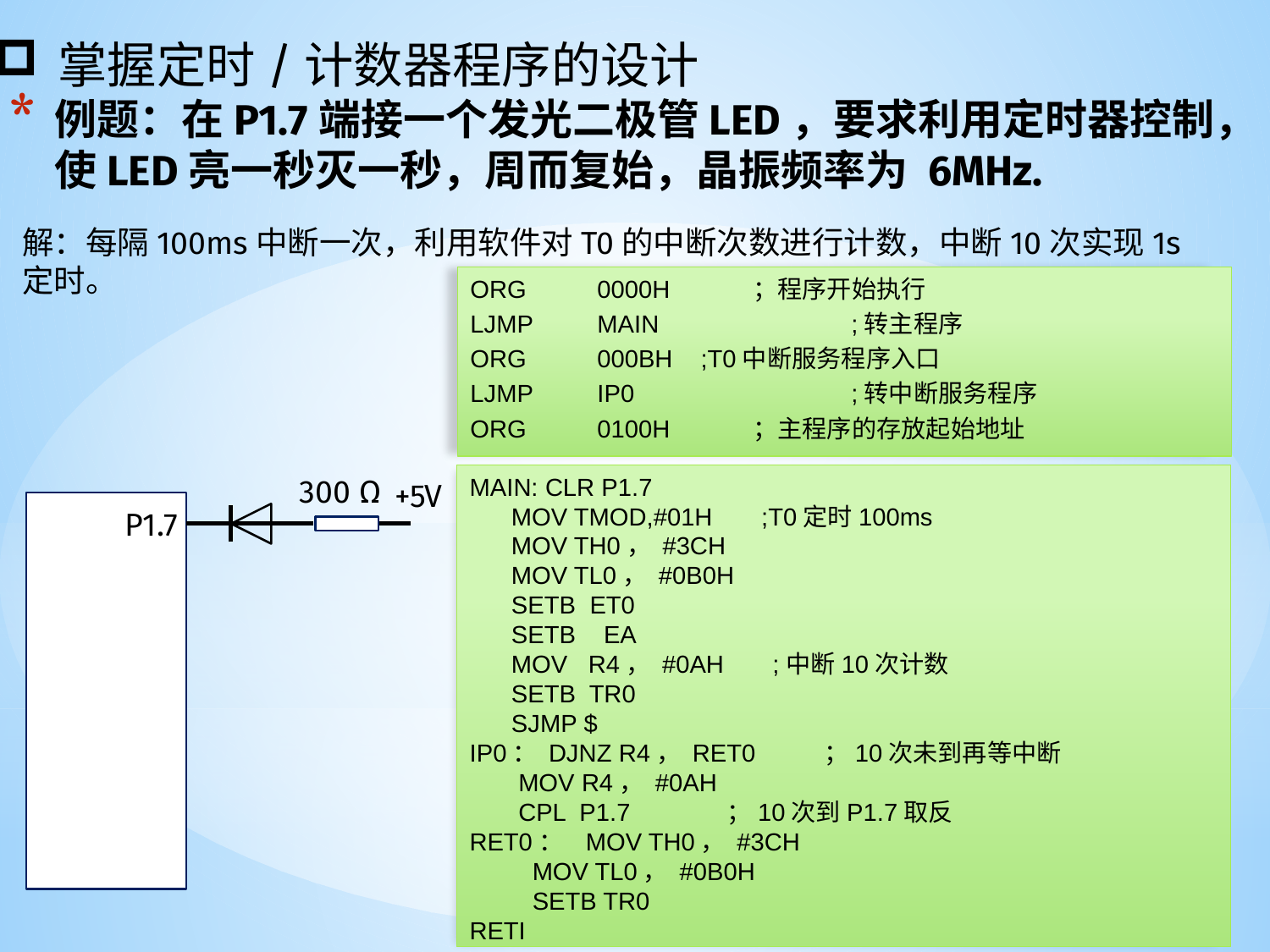

掌握定时/计数器程序的设计
# 例题：在P1.7端接一个发光二极管LED，要求利用定时器控制，使LED亮一秒灭一秒，周而复始，晶振频率为 6MHz.
解：每隔100ms中断一次，利用软件对T0的中断次数进行计数，中断10次实现1s定时。
ORG	0000H           ；程序开始执行
LJMP	MAIN		;转主程序
ORG	000BH    ;T0中断服务程序入口
LJMP	IP0		;转中断服务程序
ORG	0100H           ；主程序的存放起始地址
300 Ω
MAIN: CLR P1.7
      MOV TMOD,#01H       ;T0定时100ms
      MOV TH0， #3CH
      MOV TL0， #0B0H
      SETB  ET0
      SETB    EA
      MOV   R4， #0AH       ;中断10次计数
      SETB  TR0
      SJMP $
IP0： DJNZ R4， RET0         ；10次未到再等中断
       MOV R4， #0AH
       CPL  P1.7             ；10次到P1.7取反
RET0：   MOV TH0， #3CH
         MOV TL0， #0B0H
         SETB TR0
RETI

+5V

P1.7